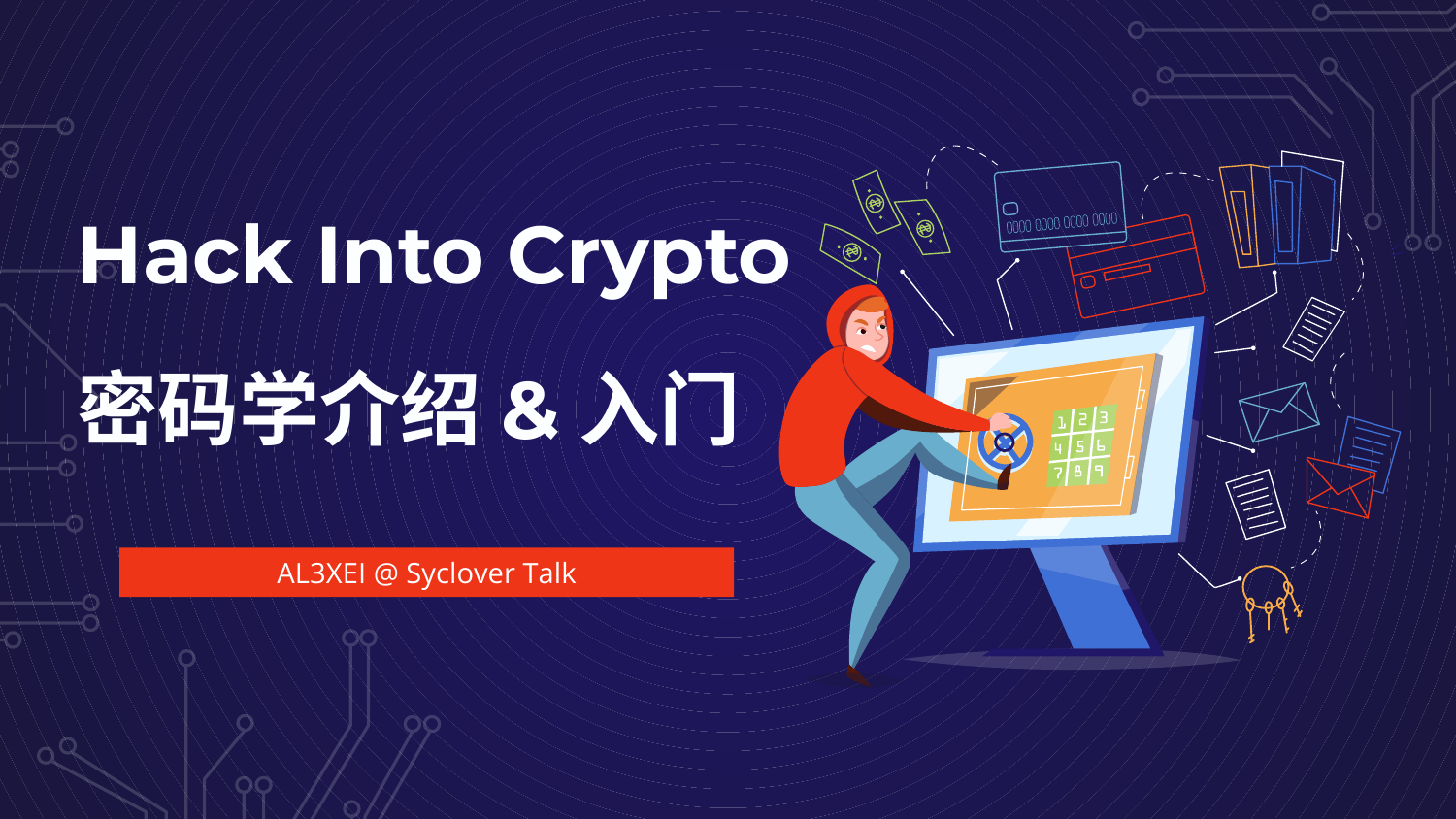

# Hack Into Crypto 密码学介绍&入门
AL3XEI @ Syclover Talk